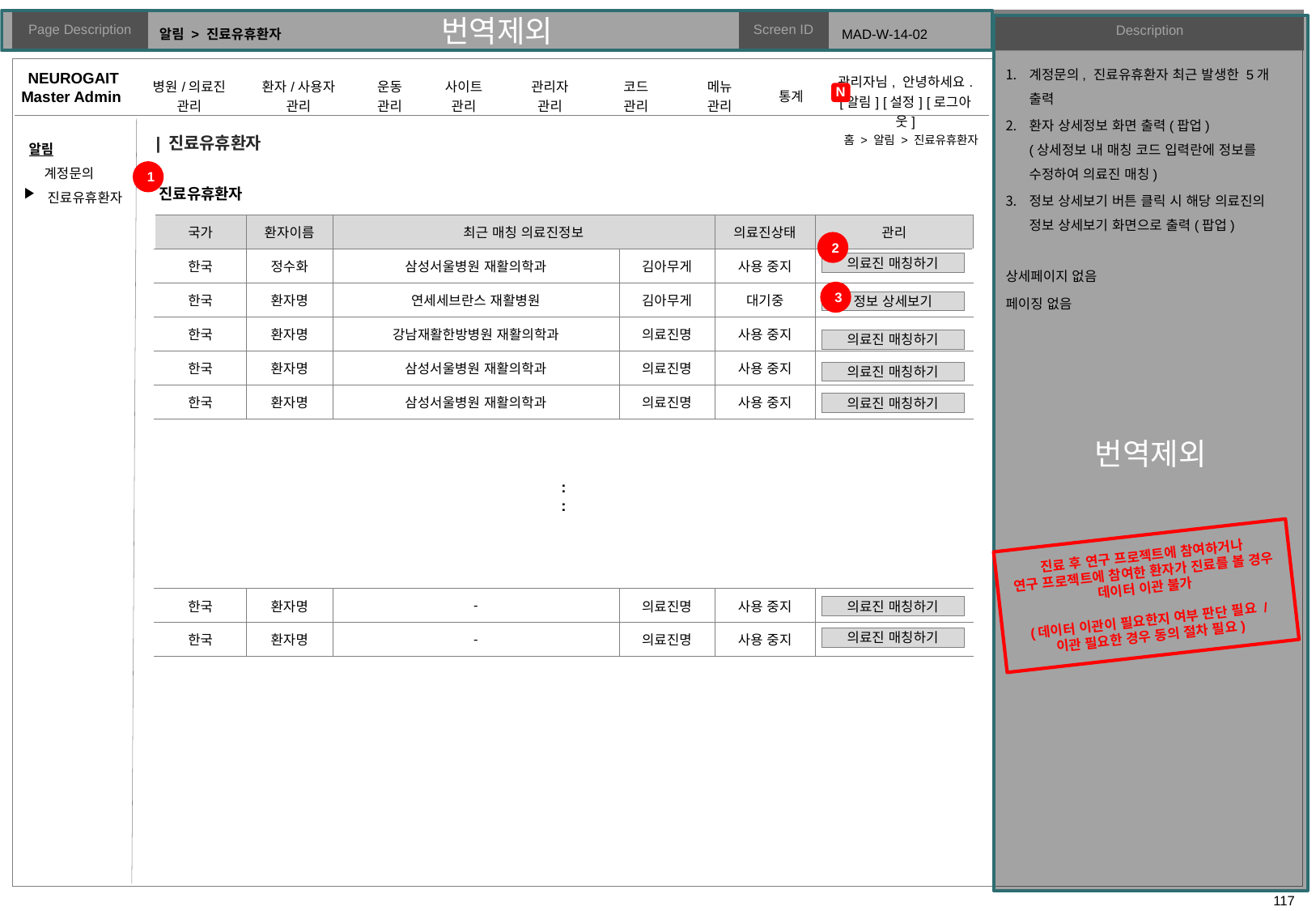

# 알림 > 진료유휴환자
MAD-W-14-02
계정문의, 진료유휴환자 최근 발생한 5개 출력
환자 상세정보 화면 출력(팝업)
(상세정보 내 매칭 코드 입력란에 정보를 수정하여 의료진 매칭)
정보 상세보기 버튼 클릭 시 해당 의료진의 정보 상세보기 화면으로 출력(팝업)
상세페이지 없음
페이징 없음

| 진료유휴환자
홈 > 알림 > 진료유휴환자
1
▶
진료유휴환자
| 국가 | 환자이름 | 최근 매칭 의료진정보 |  | 의료진상태 | 관리 |
| --- | --- | --- | --- | --- | --- |
| 한국 | 정수화 | 삼성서울병원 재활의학과 | 김아무게 | 사용 중지 |  |
| 한국 | 환자명 | 연세세브란스 재활병원 | 김아무게 | 대기중 |  |
| 한국 | 환자명 | 강남재활한방병원 재활의학과 | 의료진명 | 사용 중지 |  |
| 한국 | 환자명 | 삼성서울병원 재활의학과 | 의료진명 | 사용 중지 |  |
| 한국 | 환자명 | 삼성서울병원 재활의학과 | 의료진명 | 사용 중지 |  |
|  |  |  |  |  |  |
| 한국 | 환자명 | - | 의료진명 | 사용 중지 |  |
| 한국 | 환자명 | - | 의료진명 | 사용 중지 |  |
2
의료진 매칭하기
3
정보 상세보기
의료진 매칭하기
의료진 매칭하기
의료진 매칭하기
:
:
진료 후 연구 프로젝트에 참여하거나
연구 프로젝트에 참여한 환자가 진료를 볼 경우 데이터 이관 불가

(데이터 이관이 필요한지 여부 판단 필요 / 이관 필요한 경우 동의 절차 필요)
의료진 매칭하기
의료진 매칭하기